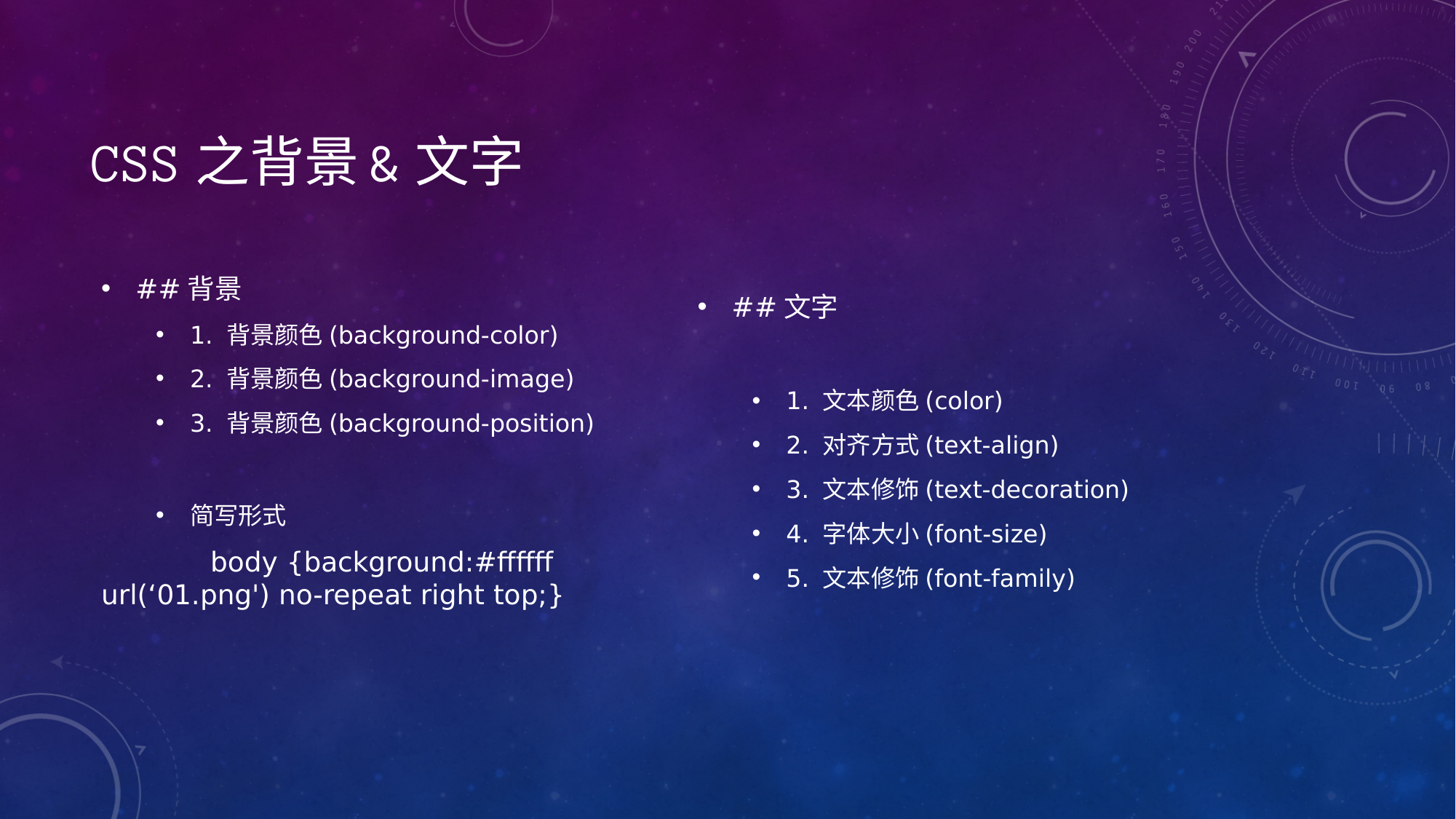

# Css之背景&文字
##背景
1. 背景颜色(background-color)
2. 背景颜色(background-image)
3. 背景颜色(background-position)

简写形式
	body {background:#ffffff url(‘01.png') no-repeat right top;}

##文字

1. 文本颜色(color)
2. 对齐方式(text-align)
3. 文本修饰(text-decoration)
4. 字体大小(font-size)
5. 文本修饰(font-family)